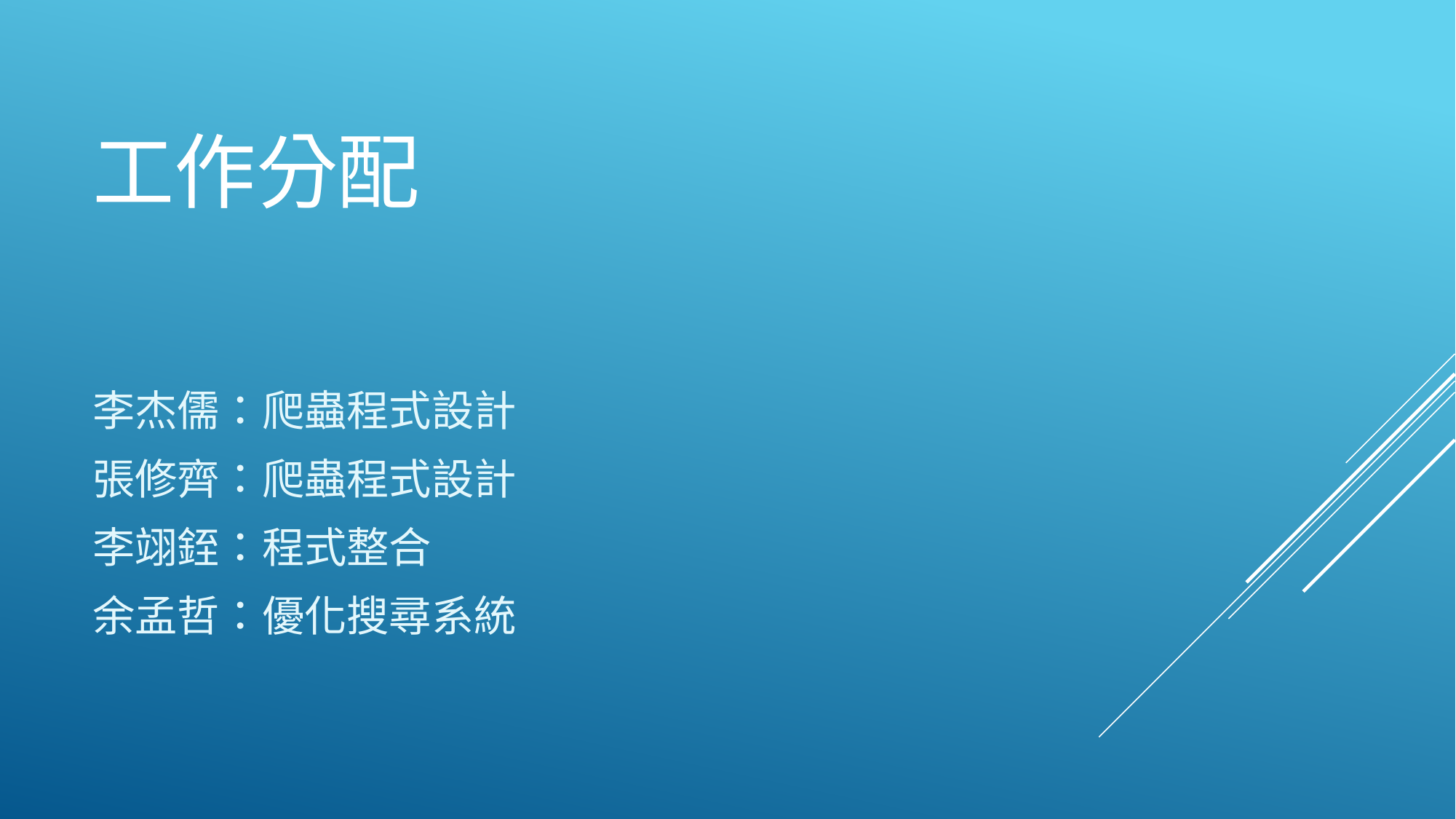

# 工作分配
李杰儒：爬蟲程式設計
張修齊：爬蟲程式設計
李翊銍：程式整合
余孟哲：優化搜尋系統